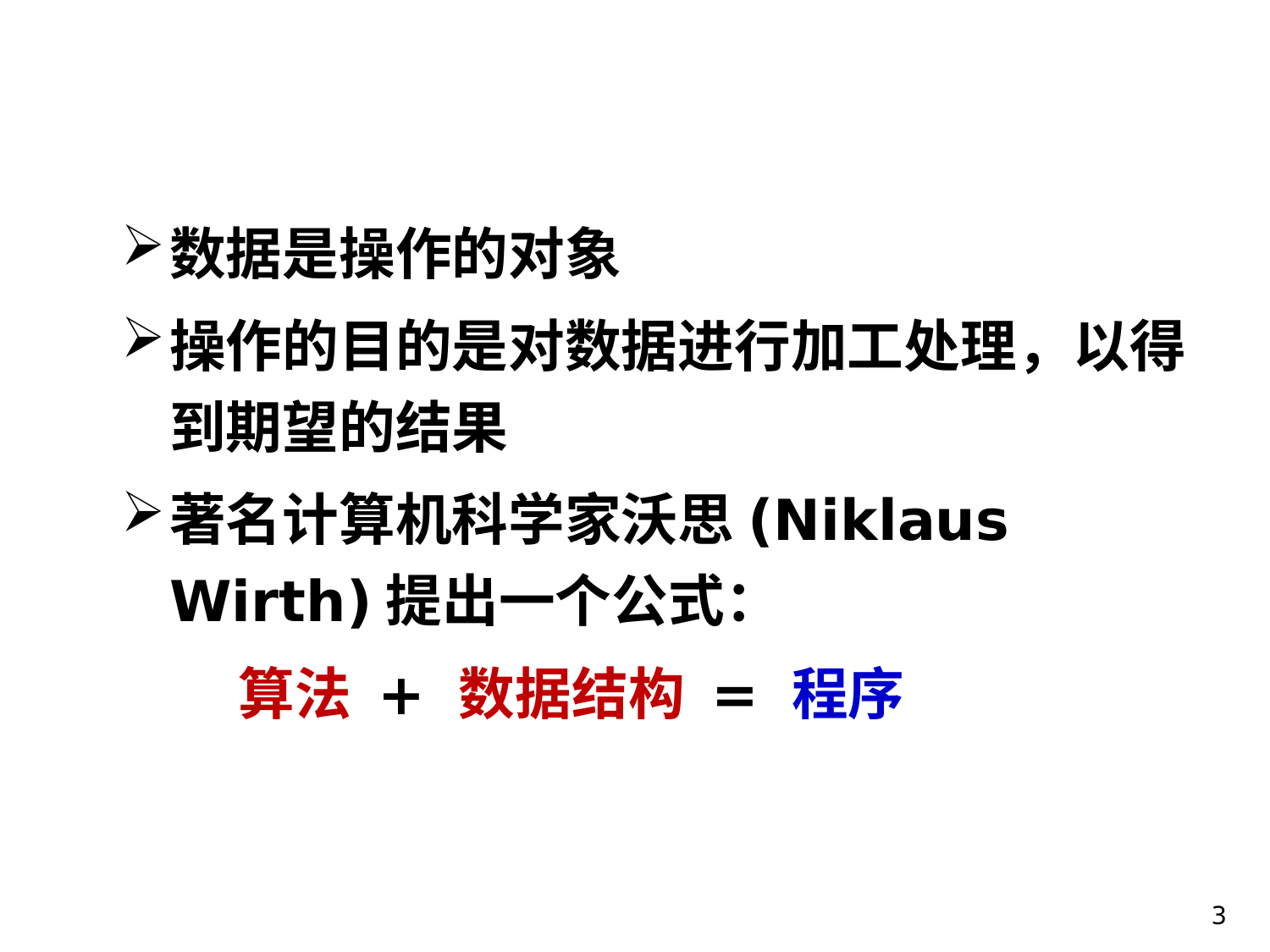

数据是操作的对象
操作的目的是对数据进行加工处理，以得到期望的结果
著名计算机科学家沃思(Niklaus Wirth)提出一个公式：
        算法 + 数据结构 = 程序
3